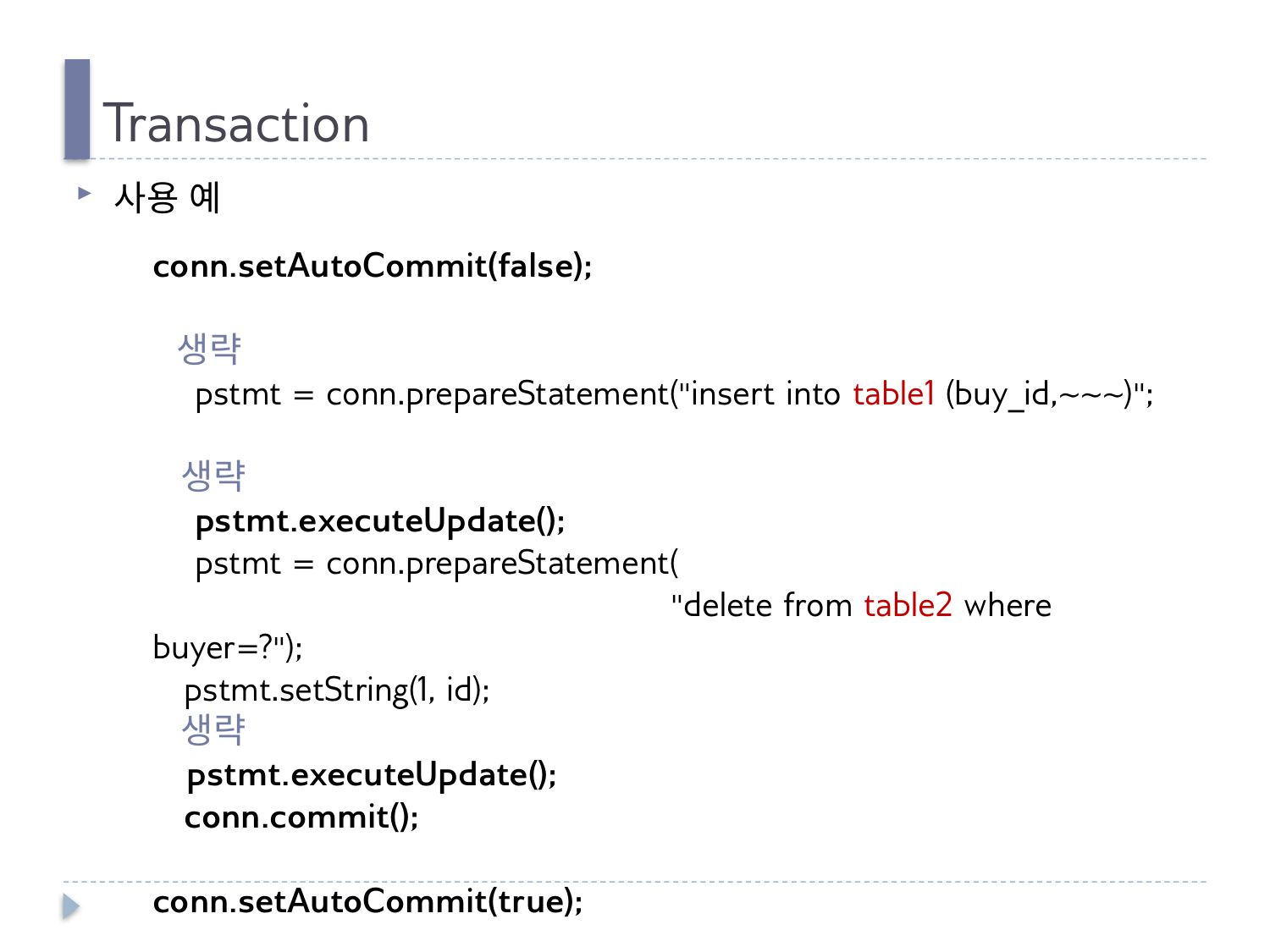

# Transaction
사용 예

conn.setAutoCommit(false);

  생략
    pstmt = conn.prepareStatement("insert into table1 (buy_id,~~~)";
  생략
    pstmt.executeUpdate();
    pstmt = conn.prepareStatement(
                                                 "delete from table2 where buyer=?");
   pstmt.setString(1, id);
  생략
   pstmt.executeUpdate();
   conn.commit();

conn.setAutoCommit(true);